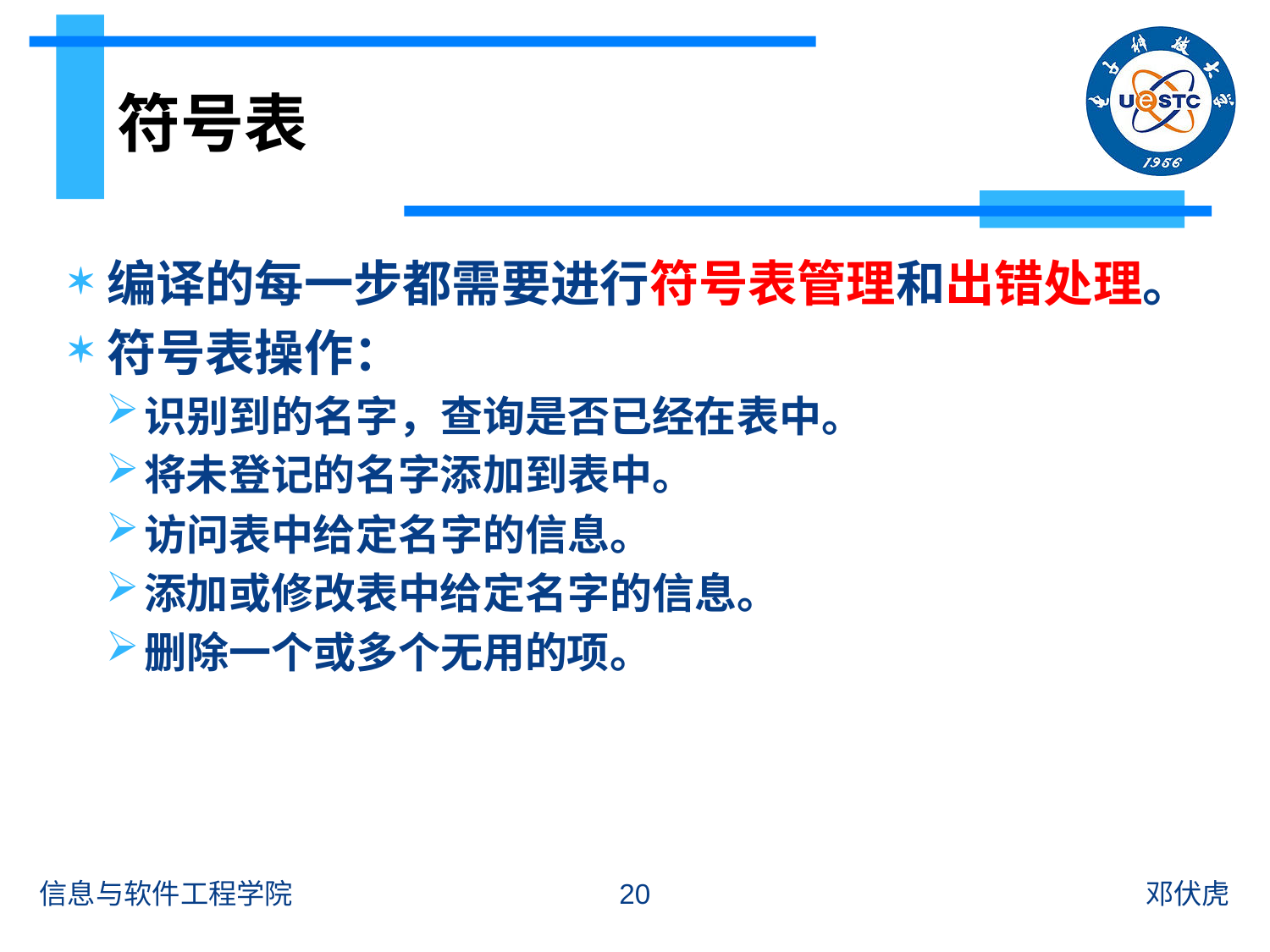

# 符号表
编译的每一步都需要进行符号表管理和出错处理。
符号表操作：
识别到的名字，查询是否已经在表中。
将未登记的名字添加到表中。
访问表中给定名字的信息。
添加或修改表中给定名字的信息。
删除一个或多个无用的项。

20
信息与软件工程学院
邓伏虎